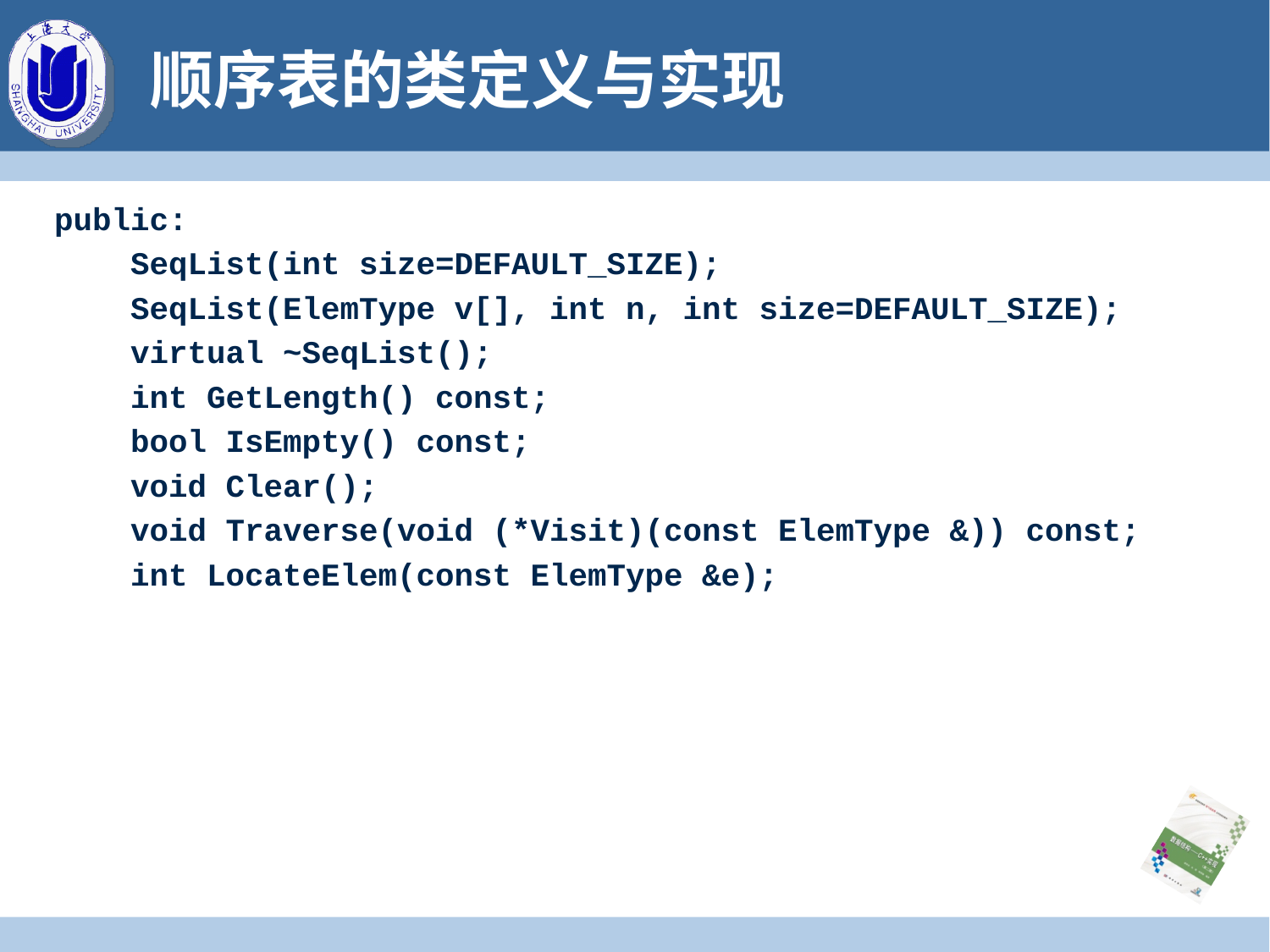

# 顺序表的类定义与实现
public:
    SeqList(int size=DEFAULT_SIZE);
    SeqList(ElemType v[], int n, int size=DEFAULT_SIZE);
    virtual ~SeqList();
    int GetLength() const;
    bool IsEmpty() const;
    void Clear();
    void Traverse(void (*Visit)(const ElemType &)) const;
    int LocateElem(const ElemType &e);